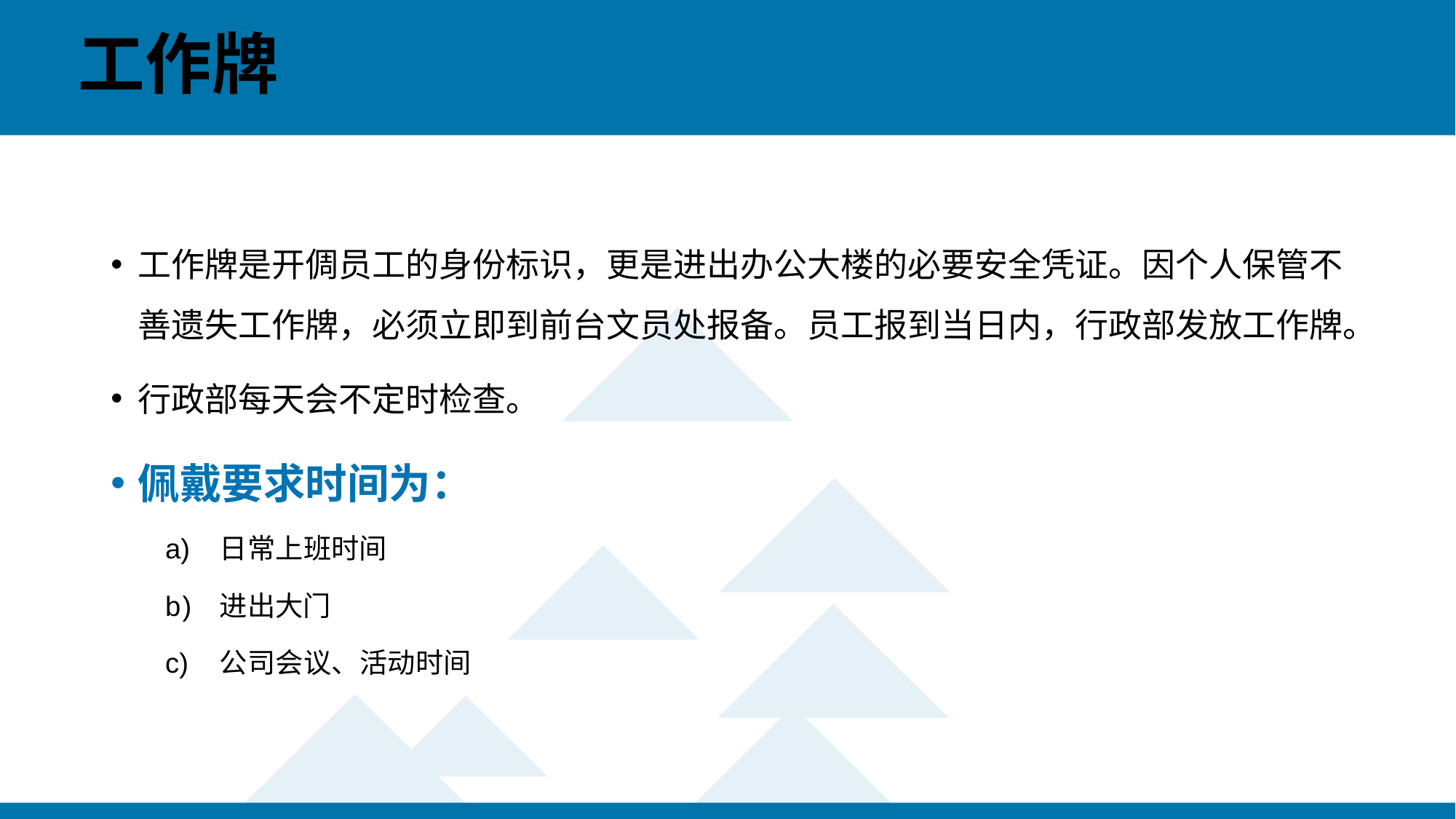

# 工作牌
工作牌是开倜员工的身份标识，更是进出办公大楼的必要安全凭证。因个人保管不善遗失工作牌，必须立即到前台文员处报备。员工报到当日内，行政部发放工作牌。
行政部每天会不定时检查。
佩戴要求时间为：
日常上班时间
进出大门
公司会议、活动时间